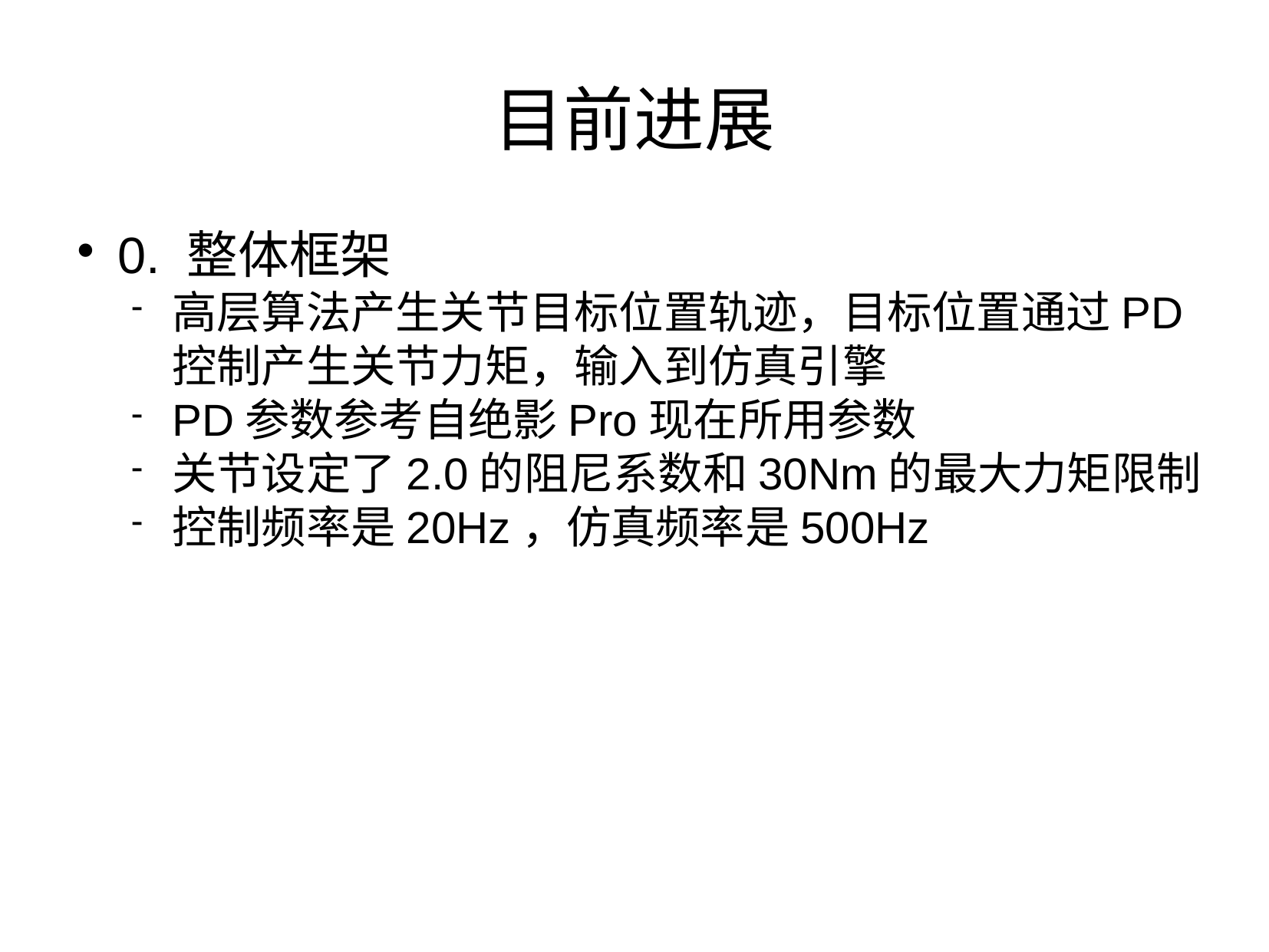

目前进展
0. 整体框架
高层算法产生关节目标位置轨迹，目标位置通过PD控制产生关节力矩，输入到仿真引擎
PD参数参考自绝影Pro现在所用参数
关节设定了2.0的阻尼系数和30Nm的最大力矩限制
控制频率是20Hz，仿真频率是500Hz